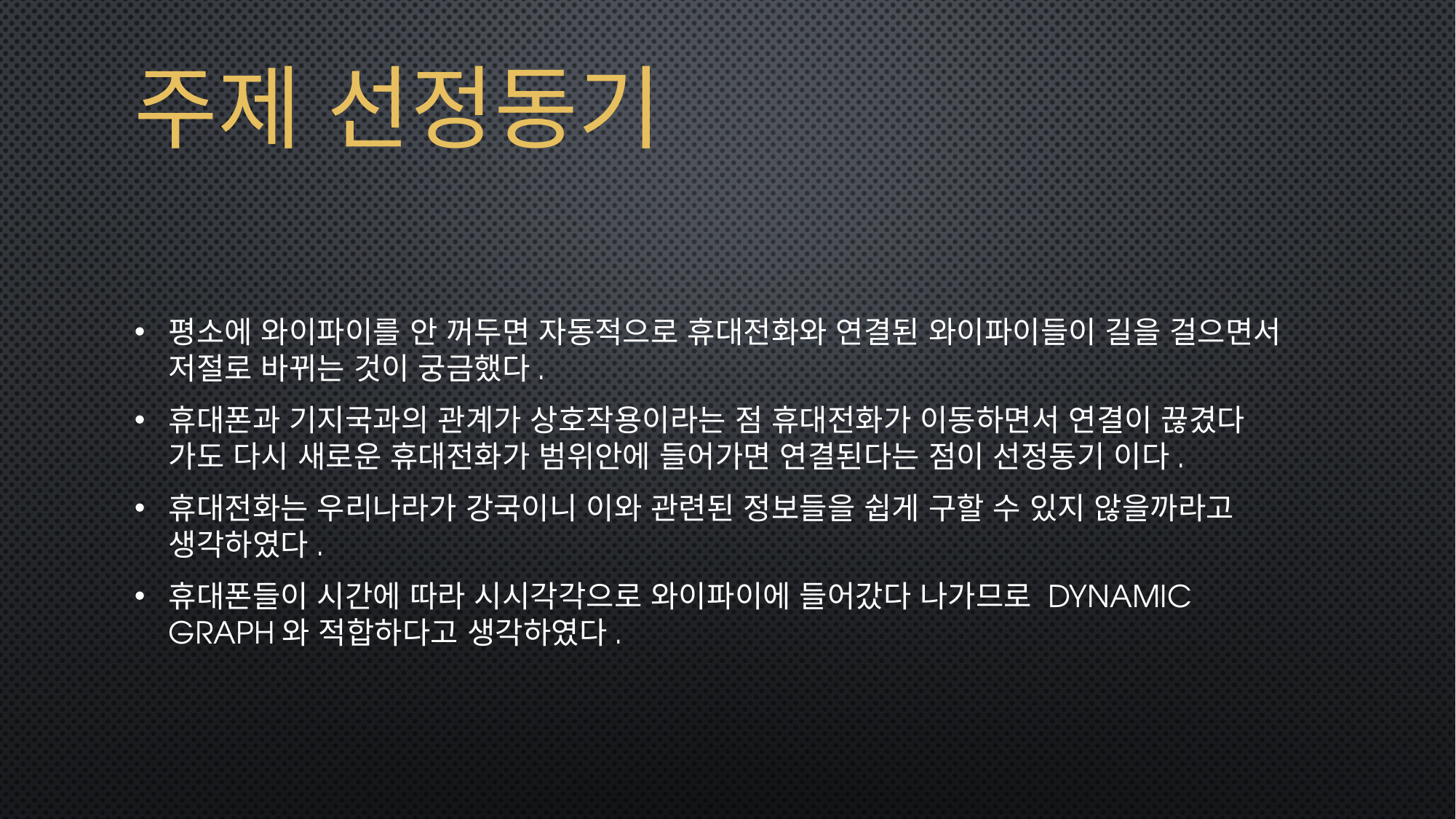

# 주제 선정동기
평소에 와이파이를 안 꺼두면 자동적으로 휴대전화와 연결된 와이파이들이 길을 걸으면서 저절로 바뀌는 것이 궁금했다.
휴대폰과 기지국과의 관계가 상호작용이라는 점 휴대전화가 이동하면서 연결이 끊겼다 가도 다시 새로운 휴대전화가 범위안에 들어가면 연결된다는 점이 선정동기 이다.
휴대전화는 우리나라가 강국이니 이와 관련된 정보들을 쉽게 구할 수 있지 않을까라고 생각하였다.
휴대폰들이 시간에 따라 시시각각으로 와이파이에 들어갔다 나가므로 dynamic graph와 적합하다고 생각하였다.